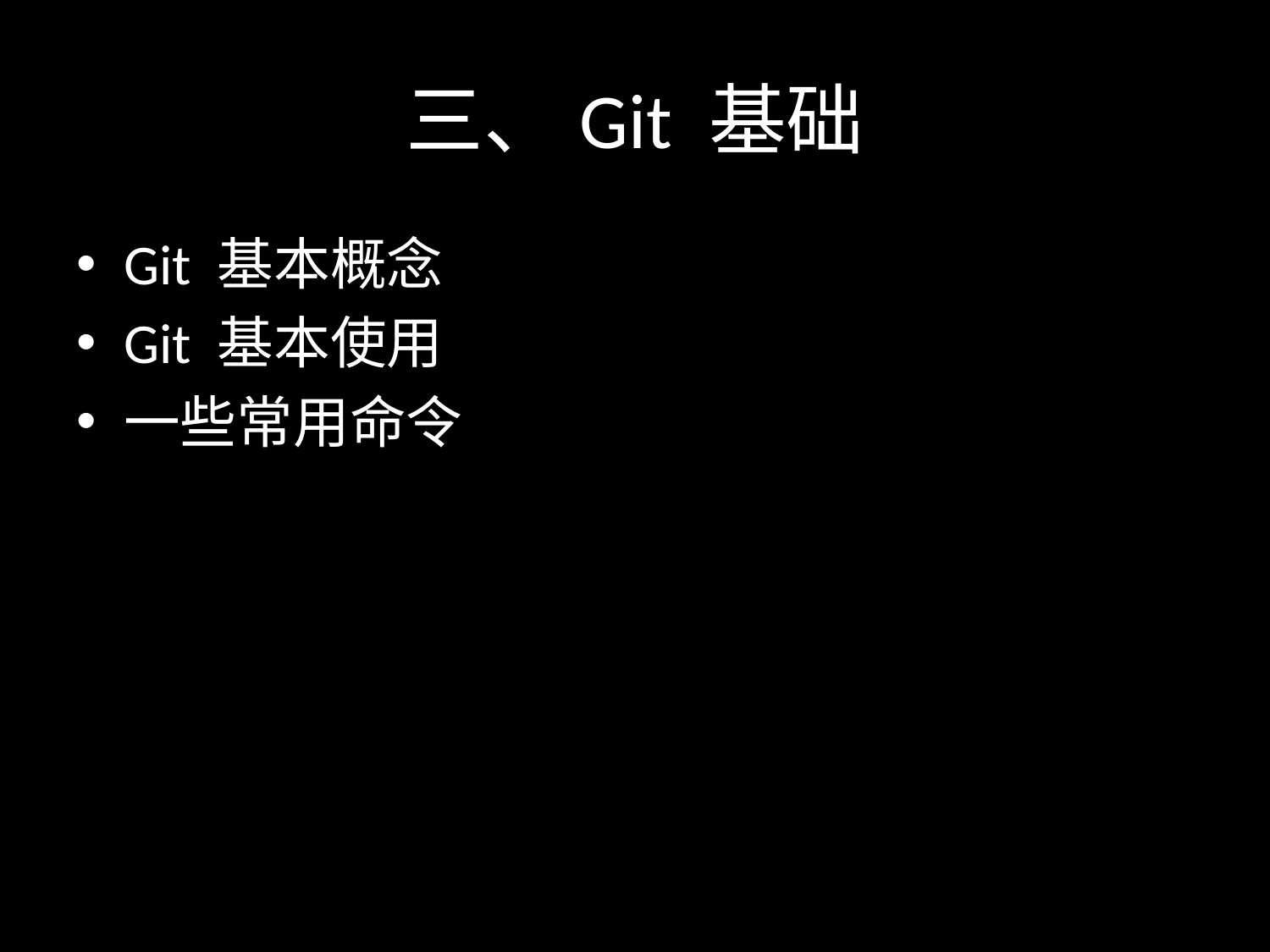

# 三、Git 基础
Git 基本概念
Git 基本使用
一些常用命令